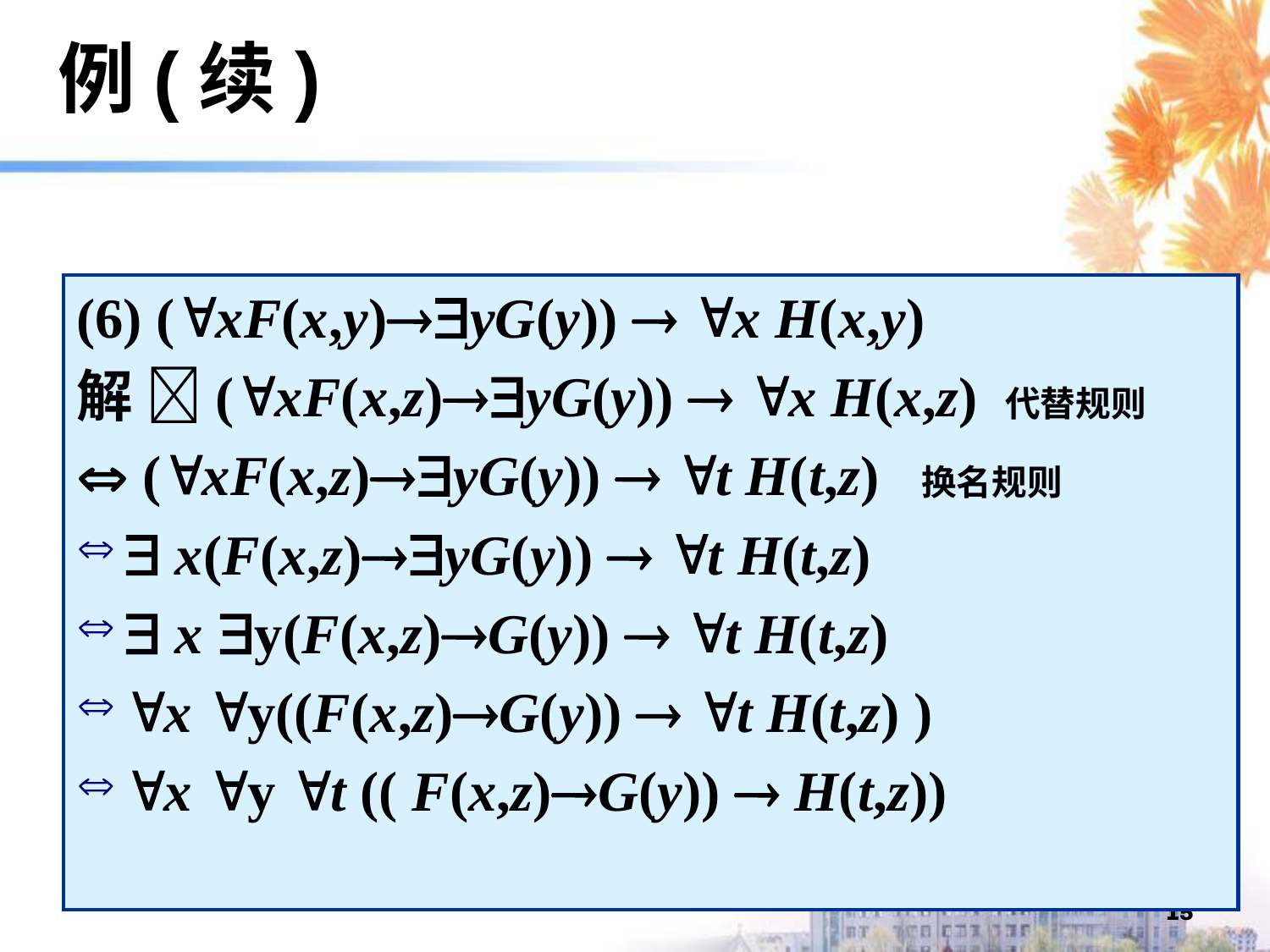

# 例(续)
(6) (∀xF(x,y)→∃yG(y)) → ∀x H(x,y)
解 ⇔(∀xF(x,z)→∃yG(y)) → ∀x H(x,z) 代替规则
⇔ (∀xF(x,z)→∃yG(y)) → ∀t H(t,z)  换名规则
∃ x(F(x,z)→∃yG(y)) → ∀t H(t,z)
∃ x ∃y(F(x,z)→G(y)) → ∀t H(t,z)
∀x ∀y((F(x,z)→G(y)) → ∀t H(t,z) )
∀x ∀y ∀t (( F(x,z)→G(y)) → H(t,z))
15